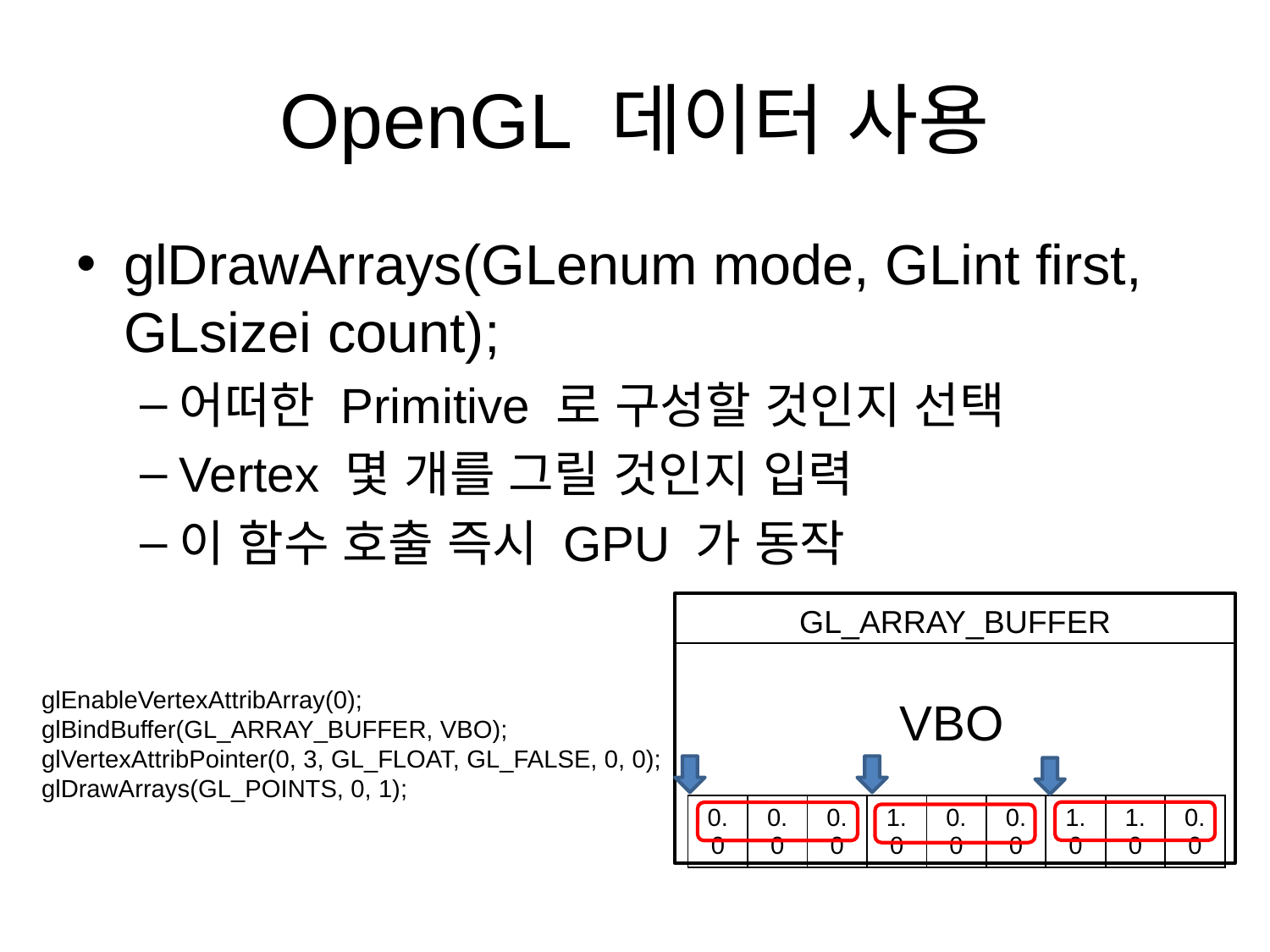

# OpenGL 데이터 사용
glDrawArrays(GLenum mode, GLint first, GLsizei count);
어떠한 Primitive 로 구성할 것인지 선택
Vertex 몇 개를 그릴 것인지 입력
이 함수 호출 즉시 GPU 가 동작

GL_ARRAY_BUFFER
VBO
glEnableVertexAttribArray(0);
glBindBuffer(GL_ARRAY_BUFFER, VBO);
glVertexAttribPointer(0, 3, GL_FLOAT, GL_FALSE, 0, 0);
glDrawArrays(GL_POINTS, 0, 1);

| 0.0 | 0.0 | 0.0 | 1.0 | 0.0 | 0.0 | 1.0 | 1.0 | 0.0 |
| --- | --- | --- | --- | --- | --- | --- | --- | --- |